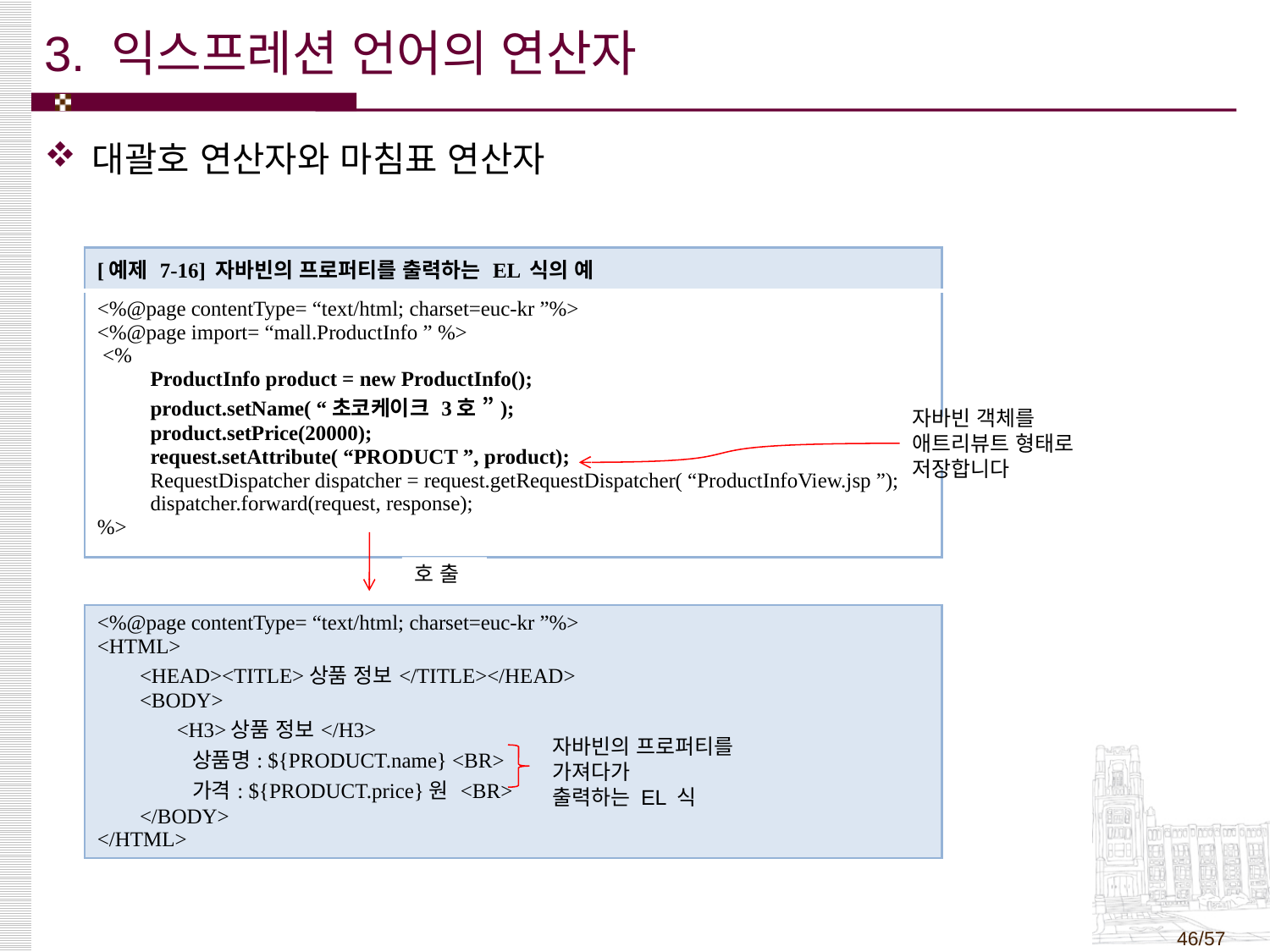

# 3. 익스프레션 언어의 연산자
대괄호 연산자와 마침표 연산자

| [예제 7-16] 자바빈의 프로퍼티를 출력하는 EL 식의 예 |
| --- |
| <%@page contentType= “text/html; charset=euc-kr ”%> <%@page import= “mall.ProductInfo ” %> <% ProductInfo product = new ProductInfo(); product.setName( “초코케이크 3호 ”); product.setPrice(20000); request.setAttribute( “PRODUCT ”, product); RequestDispatcher dispatcher = request.getRequestDispatcher( “ProductInfoView.jsp ”); dispatcher.forward(request, response); %> |
자바빈 객체를 애트리뷰트 형태로 저장합니다
호 출
| <%@page contentType= “text/html; charset=euc-kr ”%> <HTML> <HEAD><TITLE>상품 정보</TITLE></HEAD> <BODY> <H3>상품 정보</H3> 상품명: ${PRODUCT.name} <BR> 가격: ${PRODUCT.price}원 <BR> </BODY> </HTML> |
| --- |

자바빈의 프로퍼티를 가져다가
출력하는 EL 식